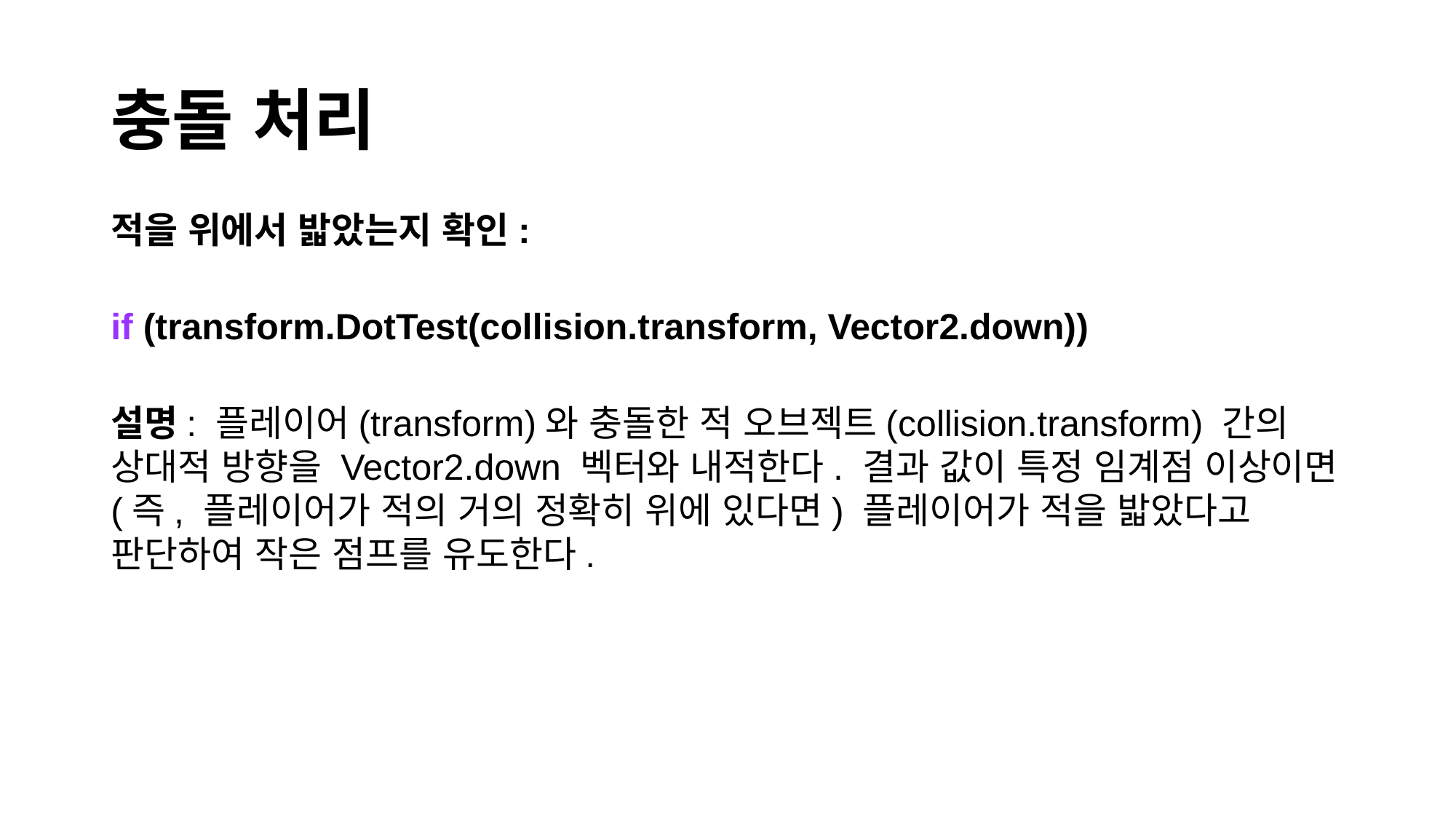

# 충돌 처리
적을 위에서 밟았는지 확인:
if (transform.DotTest(collision.transform, Vector2.down))
설명: 플레이어(transform)와 충돌한 적 오브젝트(collision.transform) 간의 상대적 방향을 Vector2.down 벡터와 내적한다. 결과 값이 특정 임계점 이상이면 (즉, 플레이어가 적의 거의 정확히 위에 있다면) 플레이어가 적을 밟았다고 판단하여 작은 점프를 유도한다.